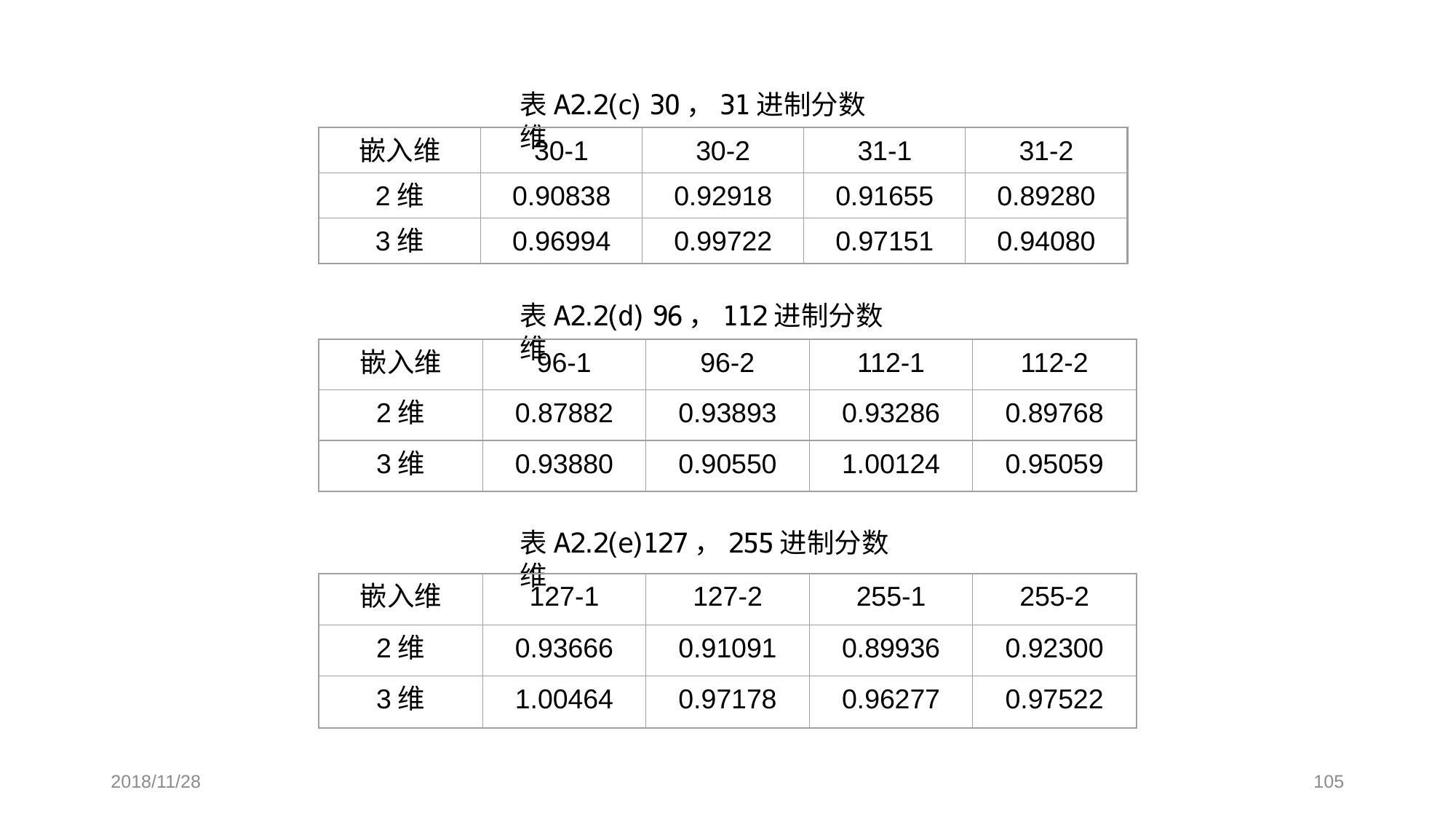

表A2.2(c) 30，31进制分数维

嵌入维

30-1

30-2

31-1

31-2

2维

0.90838

0.92918

0.91655

0.89280

3维

0.96994

0.99722

0.97151

0.94080

表A2.2(d) 96，112进制分数维

嵌入维

96-1

96-2

112-1

112-2

2维

0.87882

0.93893

0.93286

0.89768

3维

0.93880

0.90550

1.00124

0.95059

表A2.2(e)127，255进制分数维

嵌入维

127-1

127-2

255-1

255-2

2维

0.93666

0.91091

0.89936

0.92300

3维

1.00464

0.97178

0.96277

0.97522

2018/11/28
105